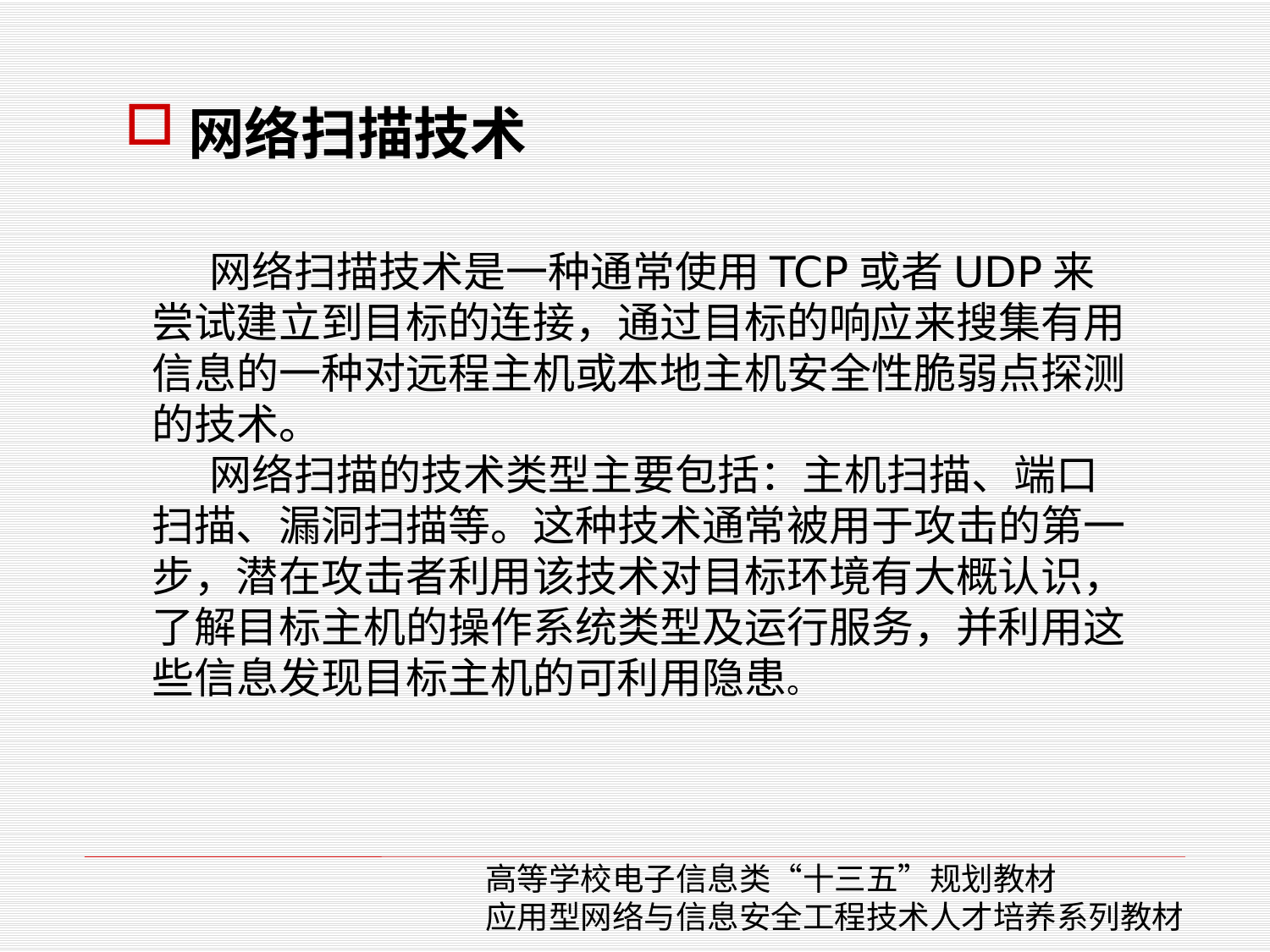

网络扫描技术
     网络扫描技术是一种通常使用TCP或者UDP来尝试建立到目标的连接，通过目标的响应来搜集有用信息的一种对远程主机或本地主机安全性脆弱点探测的技术。
     网络扫描的技术类型主要包括：主机扫描、端口扫描、漏洞扫描等。这种技术通常被用于攻击的第一步，潜在攻击者利用该技术对目标环境有大概认识，了解目标主机的操作系统类型及运行服务，并利用这些信息发现目标主机的可利用隐患。
高等学校电子信息类“十三五”规划教材
应用型网络与信息安全工程技术人才培养系列教材